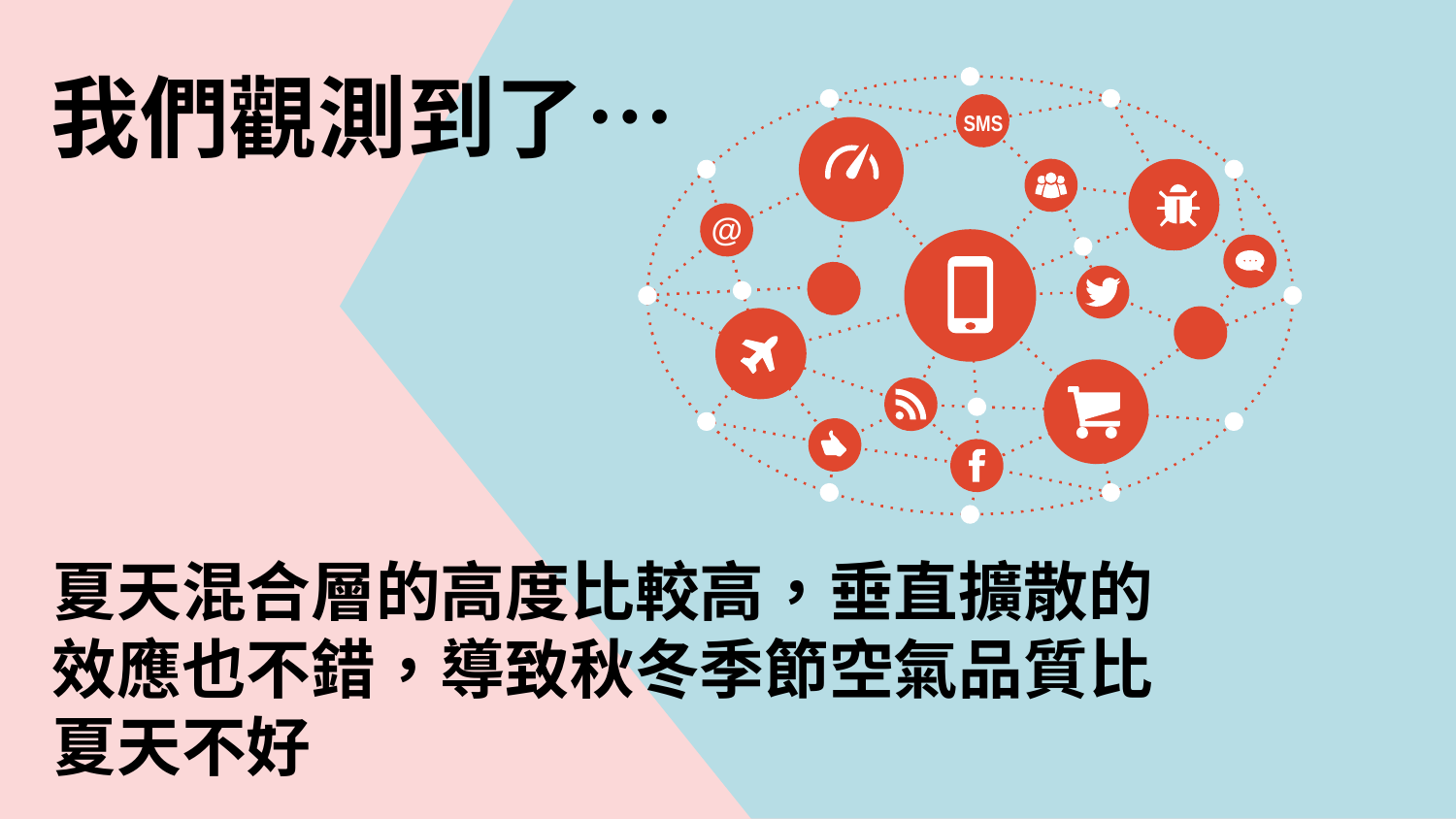

我們觀測到了…

SMS

@

夏天混合層的高度比較高，垂直擴散的效應也不錯，導致秋冬季節空氣品質比夏天不好